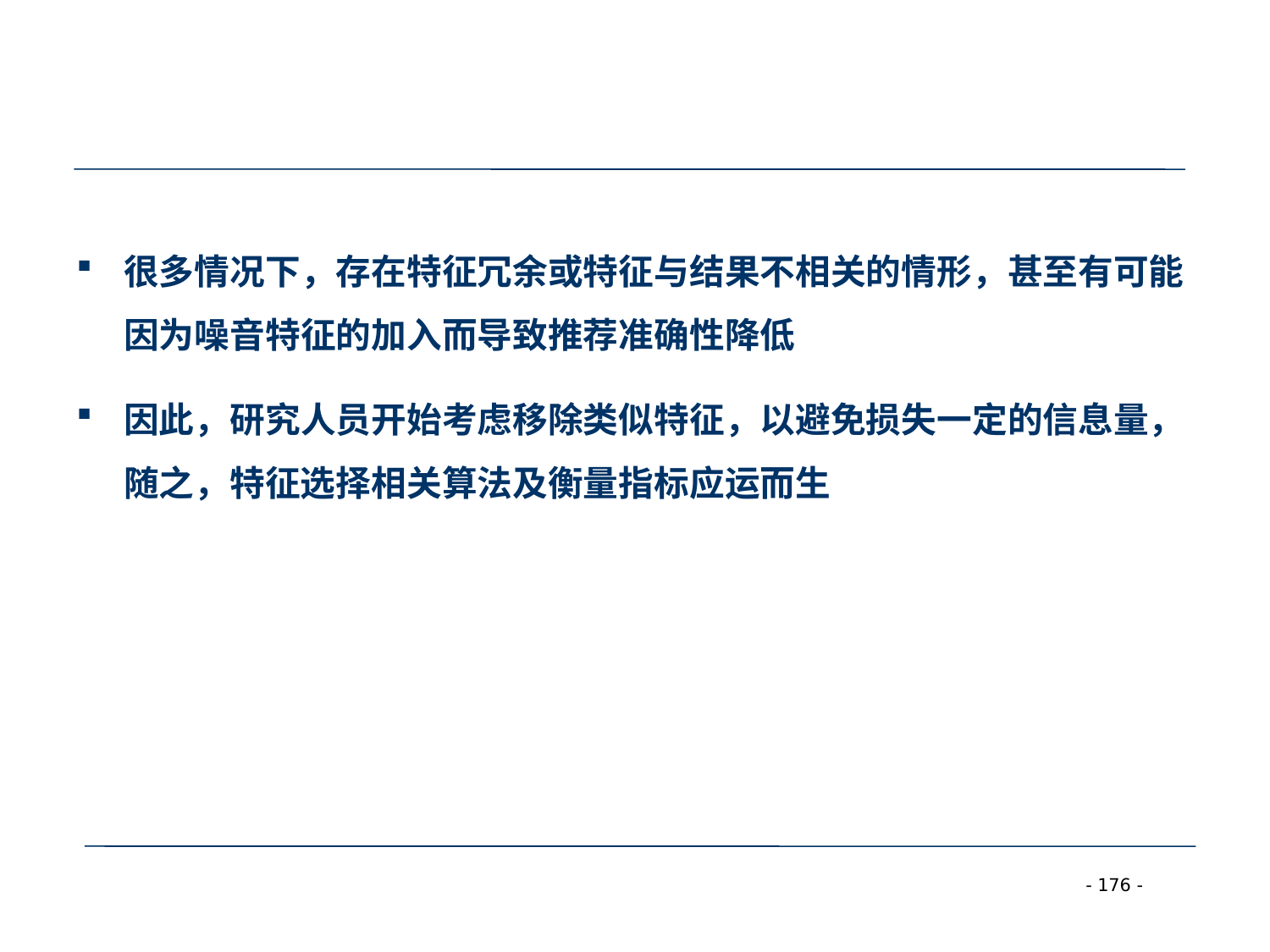

#
很多情况下，存在特征冗余或特征与结果不相关的情形，甚至有可能因为噪音特征的加入而导致推荐准确性降低
因此，研究人员开始考虑移除类似特征，以避免损失一定的信息量，随之，特征选择相关算法及衡量指标应运而生